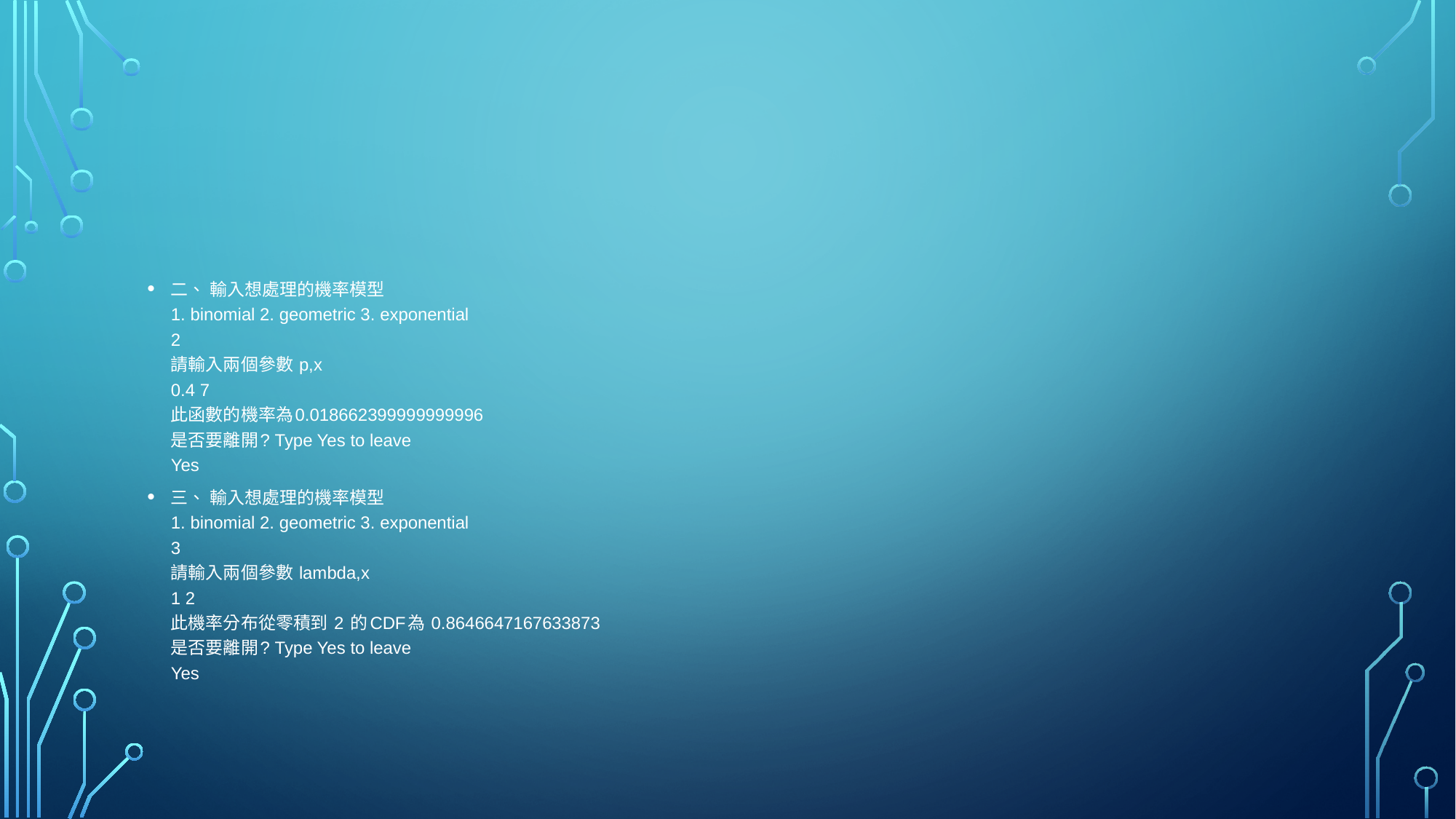

#
二、 輸入想處理的機率模型
1. binomial 2. geometric 3. exponential
2
請輸入兩個參數 p,x
0.4 7
此函數的機率為0.018662399999999996
是否要離開? Type Yes to leave
Yes
三、 輸入想處理的機率模型
1. binomial 2. geometric 3. exponential
3
請輸入兩個參數 lambda,x
1 2
此機率分布從零積到 2 的CDF為 0.8646647167633873
是否要離開? Type Yes to leave
Yes